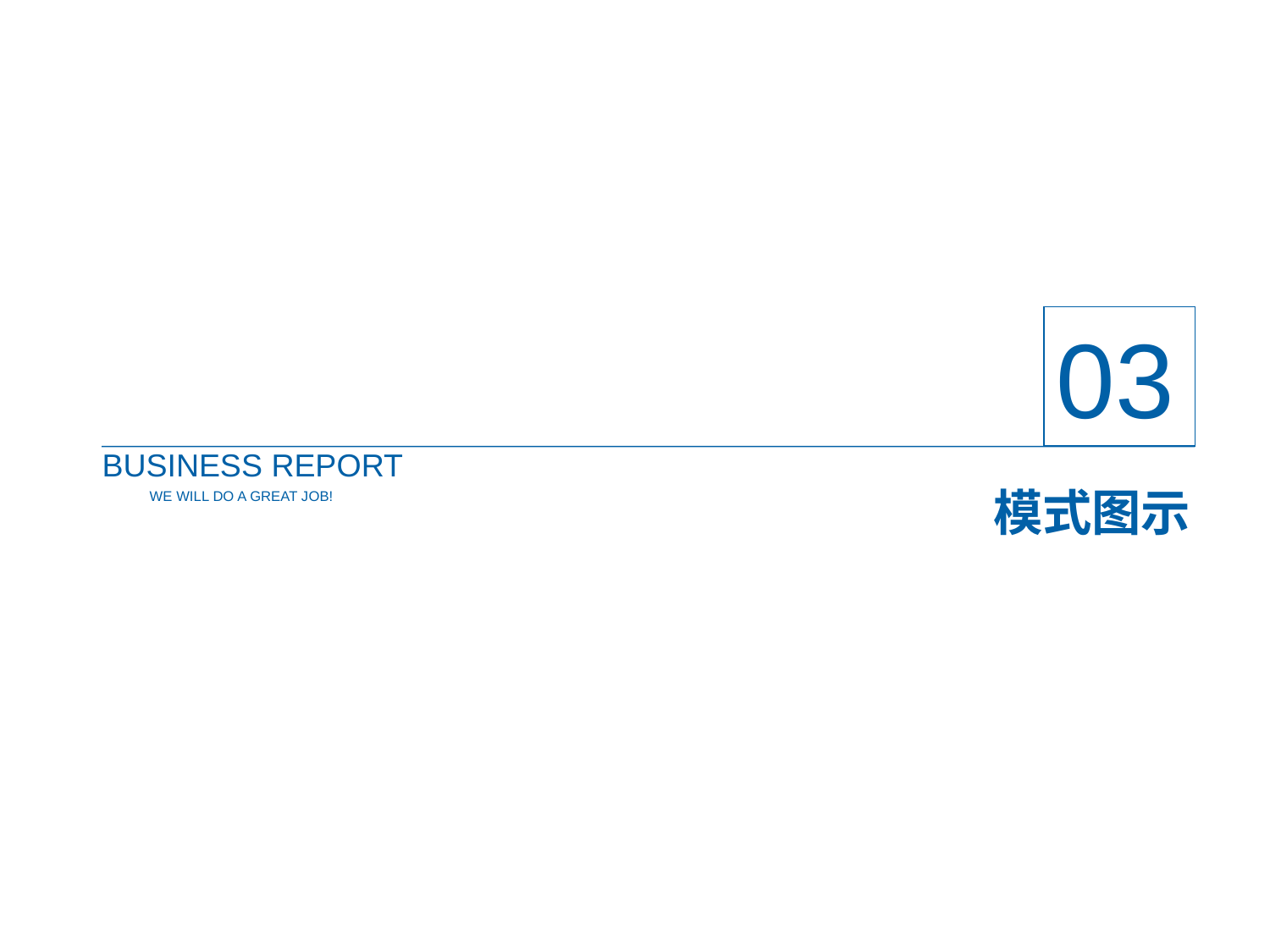

03
BUSINESS REPORT

模式图示
WE WILL DO A GREAT JOB!
9